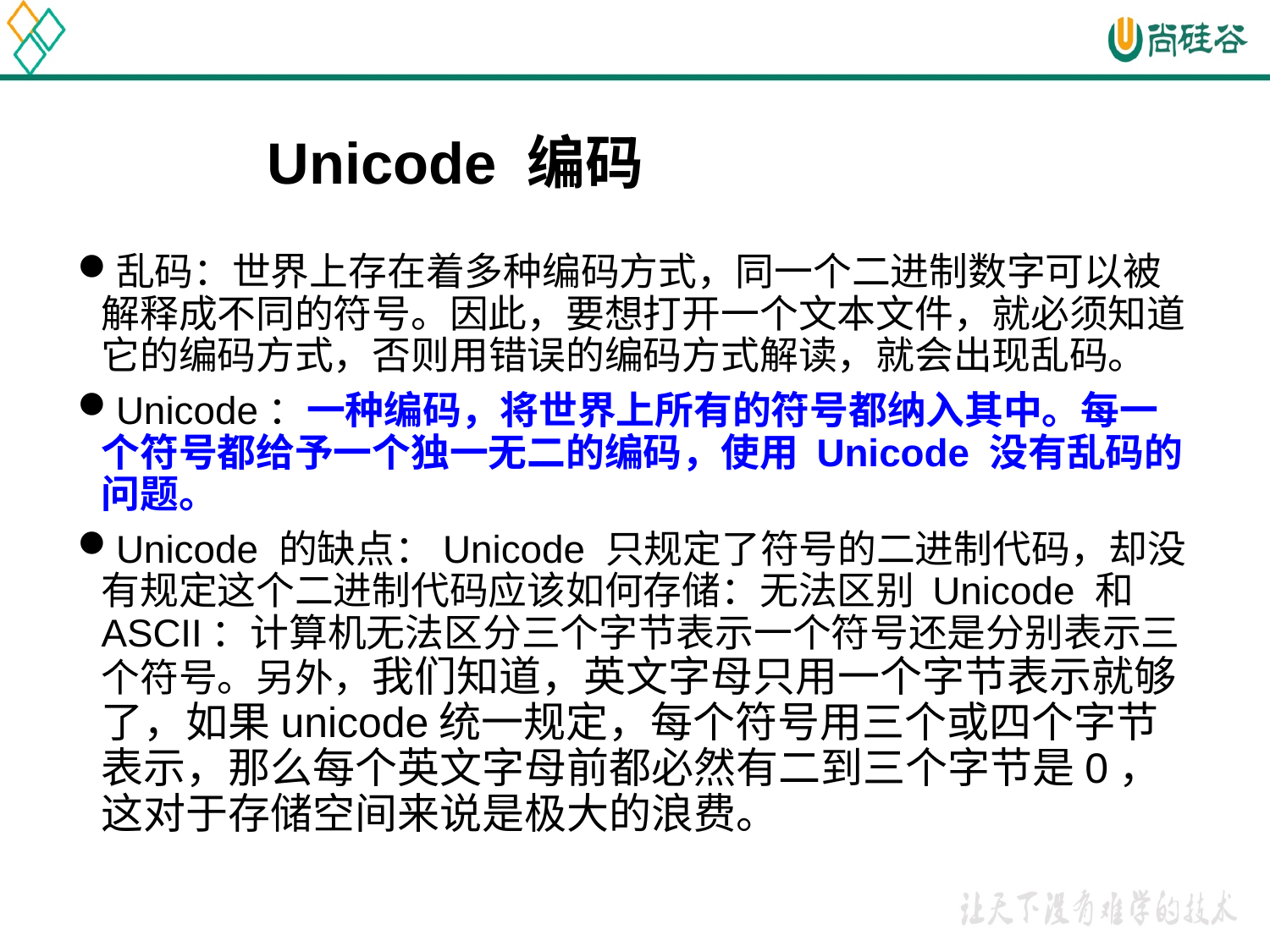

# Unicode 编码
乱码：世界上存在着多种编码方式，同一个二进制数字可以被解释成不同的符号。因此，要想打开一个文本文件，就必须知道它的编码方式，否则用错误的编码方式解读，就会出现乱码。
Unicode：一种编码，将世界上所有的符号都纳入其中。每一个符号都给予一个独一无二的编码，使用 Unicode 没有乱码的问题。
Unicode 的缺点：Unicode 只规定了符号的二进制代码，却没有规定这个二进制代码应该如何存储：无法区别 Unicode 和 ASCII：计算机无法区分三个字节表示一个符号还是分别表示三个符号。另外，我们知道，英文字母只用一个字节表示就够了，如果unicode统一规定，每个符号用三个或四个字节表示，那么每个英文字母前都必然有二到三个字节是0，这对于存储空间来说是极大的浪费。